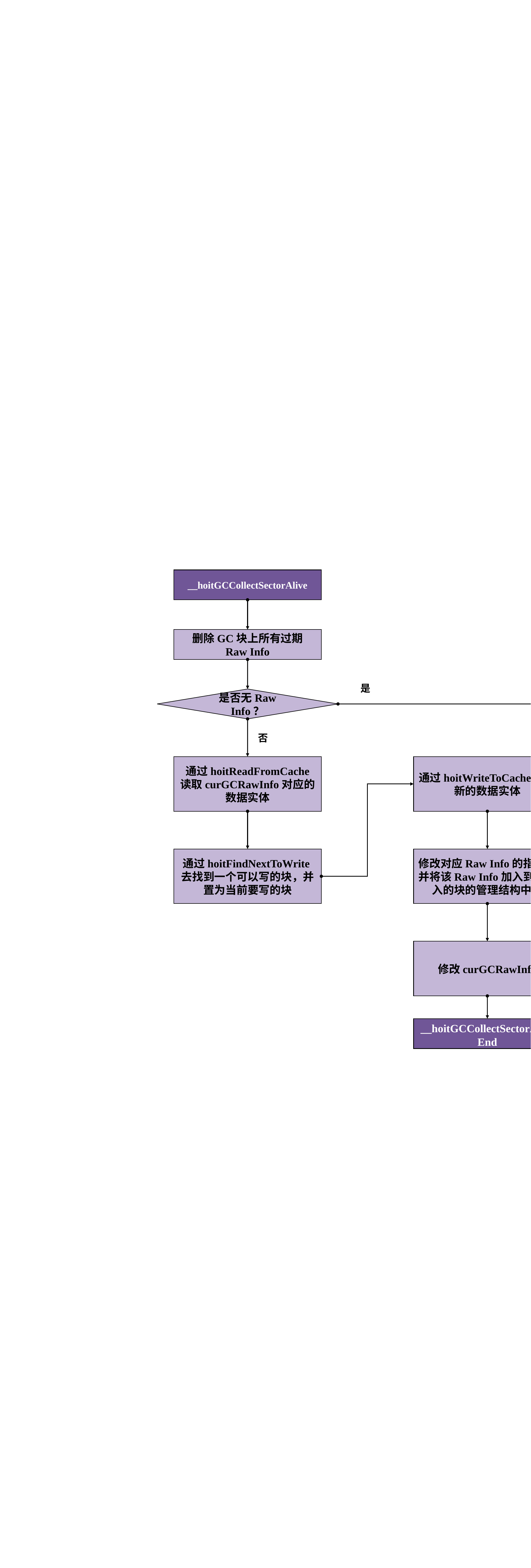

__hoitGCCollectSectorAlive
删除GC块上所有过期
Raw Info
是
是否无Raw Info？

否
通过hoitReadFromCache
读取curGCRawInfo对应的数据实体
通过hoitWriteToCache写入新的数据实体
通过hoitFindNextToWrite去找到一个可以写的块，并置为当前要写的块
修改对应Raw Info的指向，并将该Raw Info加入到被写入的块的管理结构中去
修改curGCRawInfo
__hoitGCCollectSectorAlive End